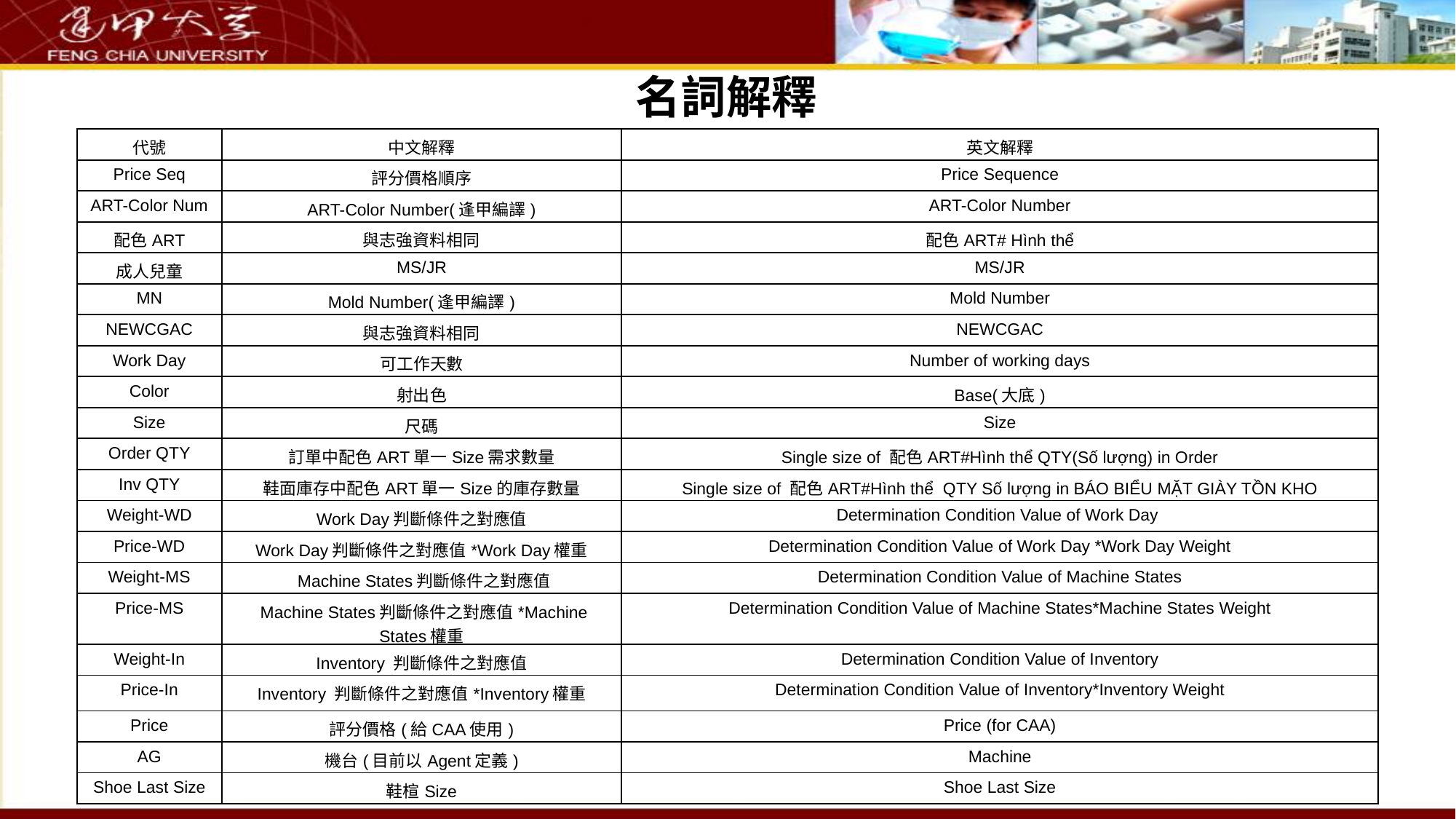

名詞解釋
| 代號 | 中文解釋 | 英文解釋 |
| --- | --- | --- |
| Price Seq | 評分價格順序 | Price Sequence |
| ART-Color Num | ART-Color Number(逢甲編譯) | ART-Color Number |
| 配色ART | 與志強資料相同 | 配色ART# Hình thể |
| 成人兒童 | MS/JR | MS/JR |
| MN | Mold Number(逢甲編譯) | Mold Number |
| NEWCGAC | 與志強資料相同 | NEWCGAC |
| Work Day | 可工作天數 | Number of working days |
| Color | 射出色 | Base(大底) |
| Size | 尺碼 | Size |
| Order QTY | 訂單中配色ART單一Size需求數量 | Single size of 配色ART#Hình thể QTY(Số lượng) in Order |
| Inv QTY | 鞋面庫存中配色ART單一Size的庫存數量 | Single size of 配色ART#Hình thể QTY Số lượng in BÁO BIỂU MẶT GIÀY TỒN KHO |
| Weight-WD | Work Day判斷條件之對應值 | Determination Condition Value of Work Day |
| Price-WD | Work Day判斷條件之對應值\*Work Day權重 | Determination Condition Value of Work Day \*Work Day Weight |
| Weight-MS | Machine States判斷條件之對應值 | Determination Condition Value of Machine States |
| Price-MS | Machine States判斷條件之對應值\*Machine States權重 | Determination Condition Value of Machine States\*Machine States Weight |
| Weight-In | Inventory 判斷條件之對應值 | Determination Condition Value of Inventory |
| Price-In | Inventory 判斷條件之對應值\*Inventory權重 | Determination Condition Value of Inventory\*Inventory Weight |
| Price | 評分價格(給CAA使用) | Price (for CAA) |
| AG | 機台(目前以Agent定義) | Machine |
| Shoe Last Size | 鞋楦Size | Shoe Last Size |